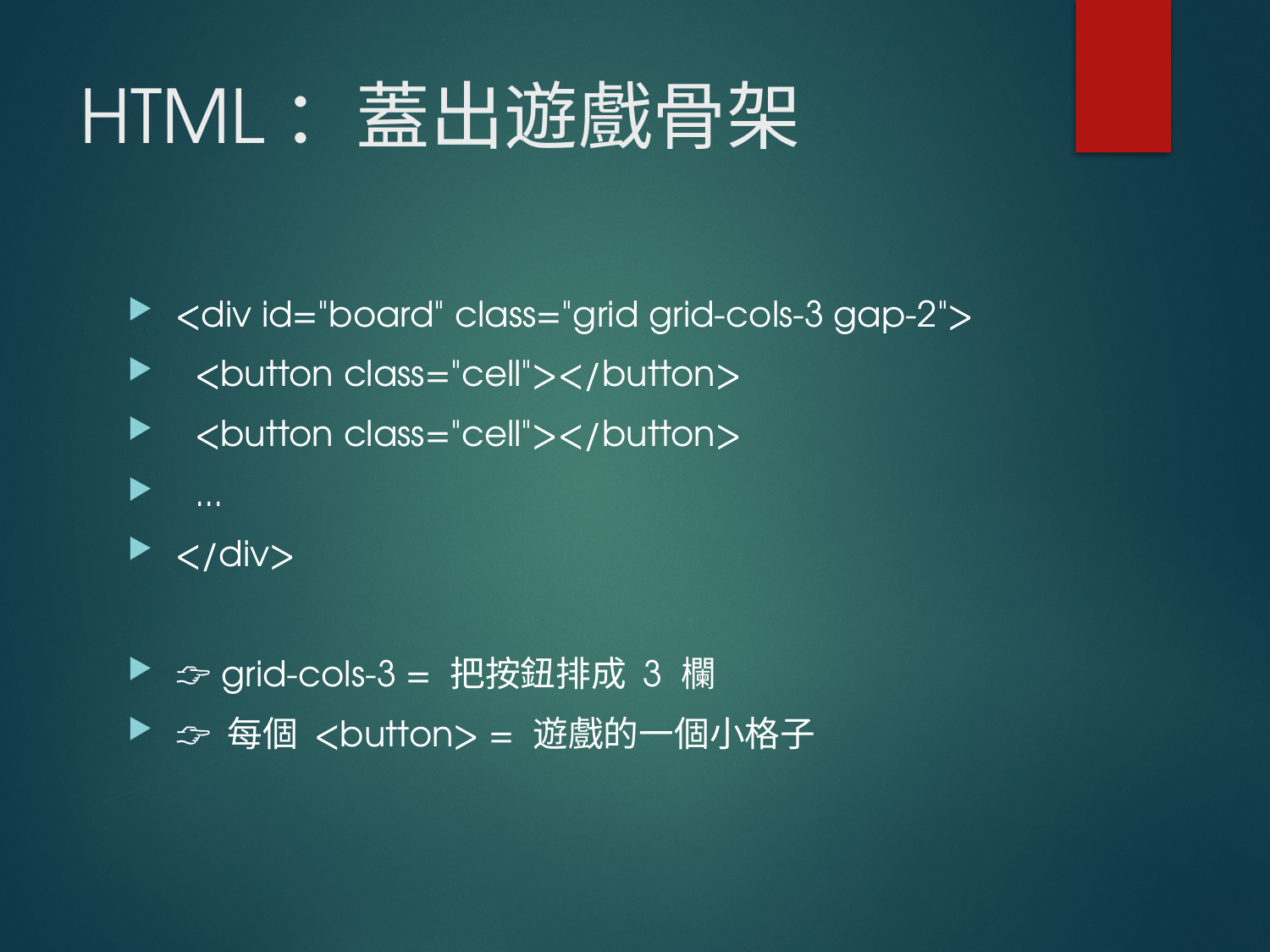

# HTML：蓋出遊戲骨架
<div id="board" class="grid grid-cols-3 gap-2">
  <button class="cell"></button>
  <button class="cell"></button>
  ...
</div>

👉 grid-cols-3 = 把按鈕排成 3 欄
👉 每個 <button> = 遊戲的一個小格子